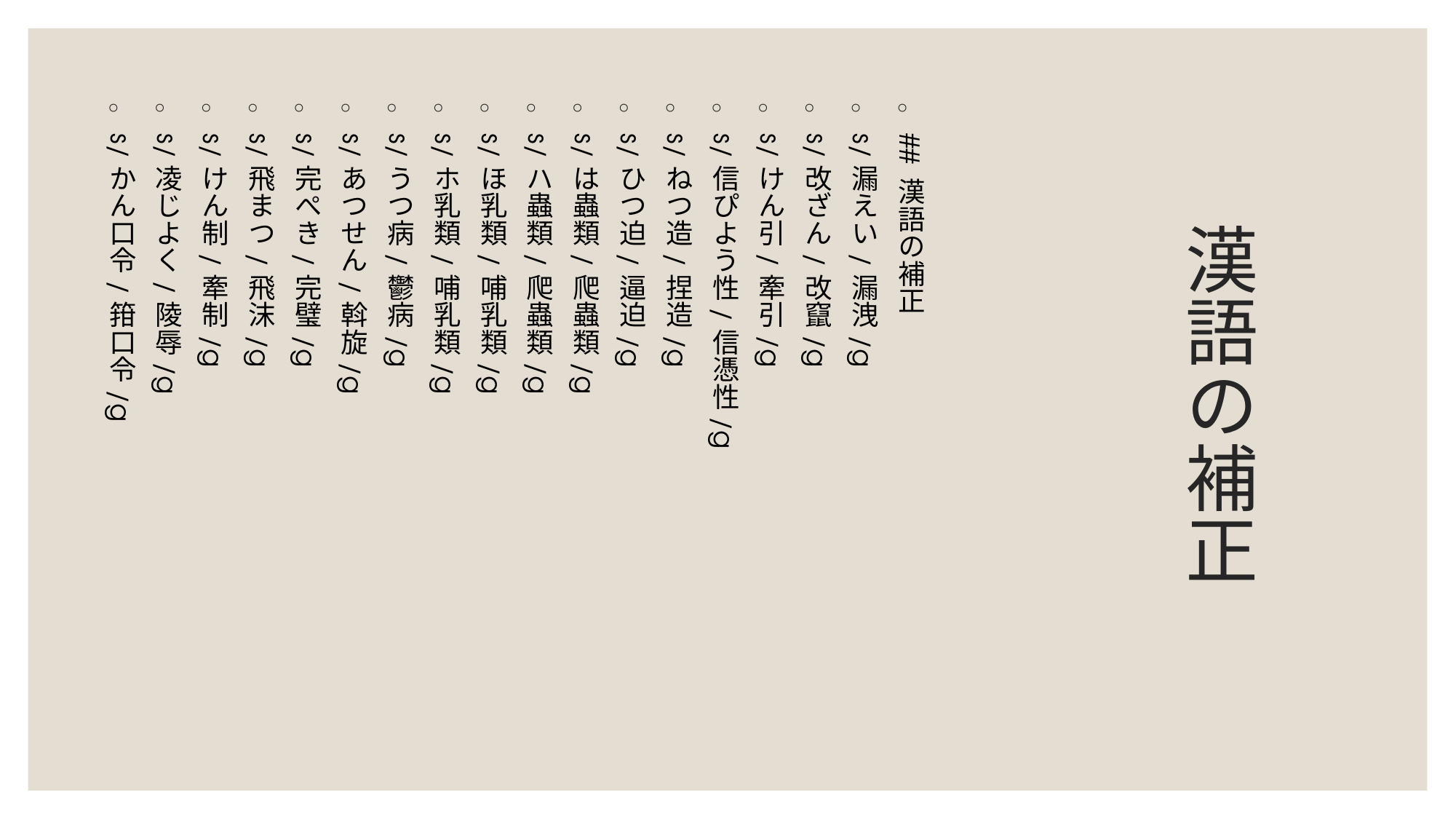

## 漢語の補正
s/漏えい/漏洩/g
s/改ざん/改竄/g
s/けん引/牽引/g
s/信ぴよう性/信憑性/g
s/ねつ造/捏造/g
s/ひつ迫/逼迫/g
s/は蟲類/爬蟲類/g
s/ハ蟲類/爬蟲類/g
s/ほ乳類/哺乳類/g
s/ホ乳類/哺乳類/g
s/うつ病/鬱病/g
s/あつせん/斡旋/g
s/完ぺき/完璧/g
s/飛まつ/飛沫/g
s/けん制/牽制/g
s/凌じよく/陵辱/g
s/かん口令/箝口令/g
# 漢語の補正